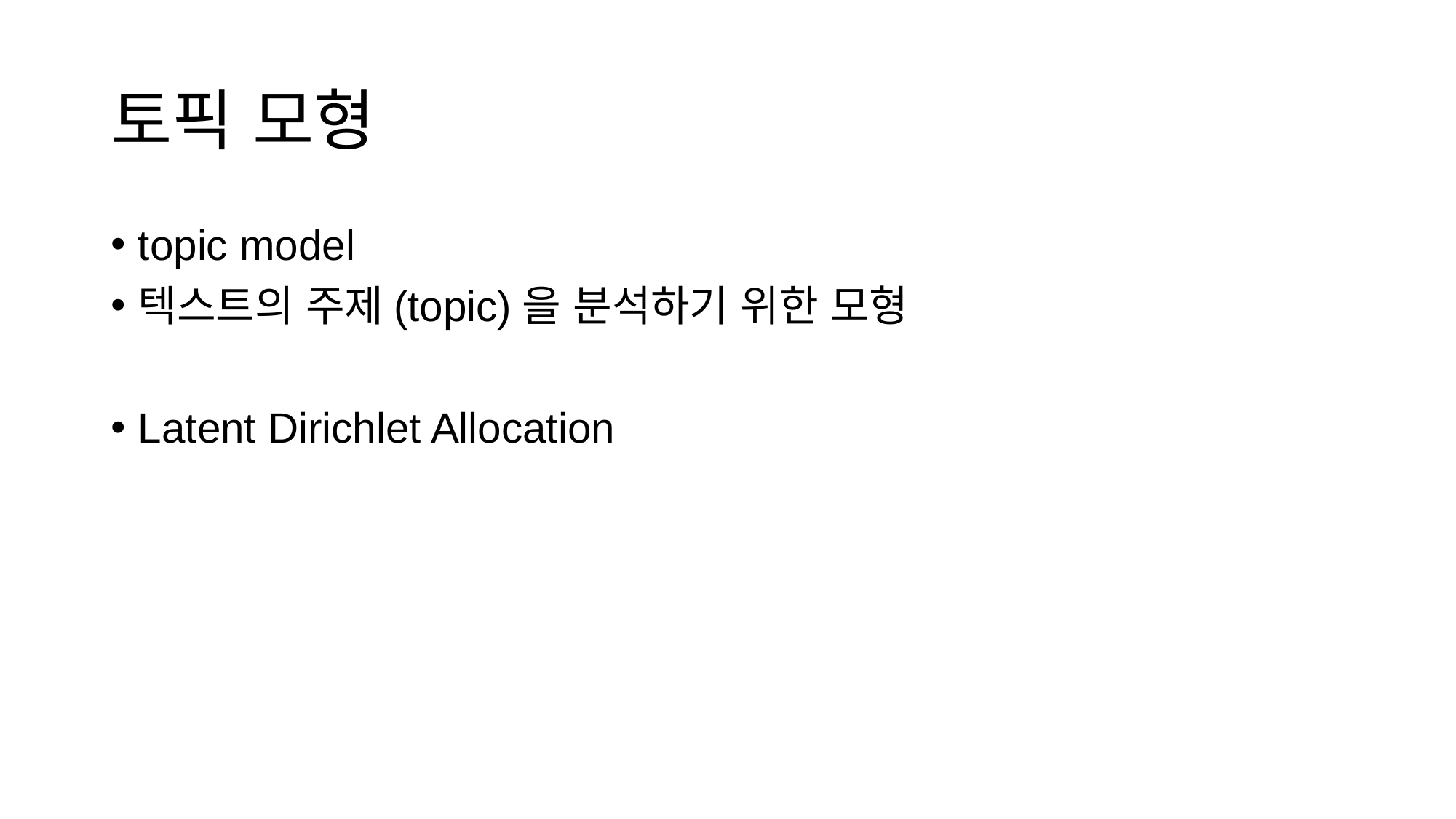

# 토픽 모형
topic model
텍스트의 주제(topic)을 분석하기 위한 모형

Latent Dirichlet Allocation